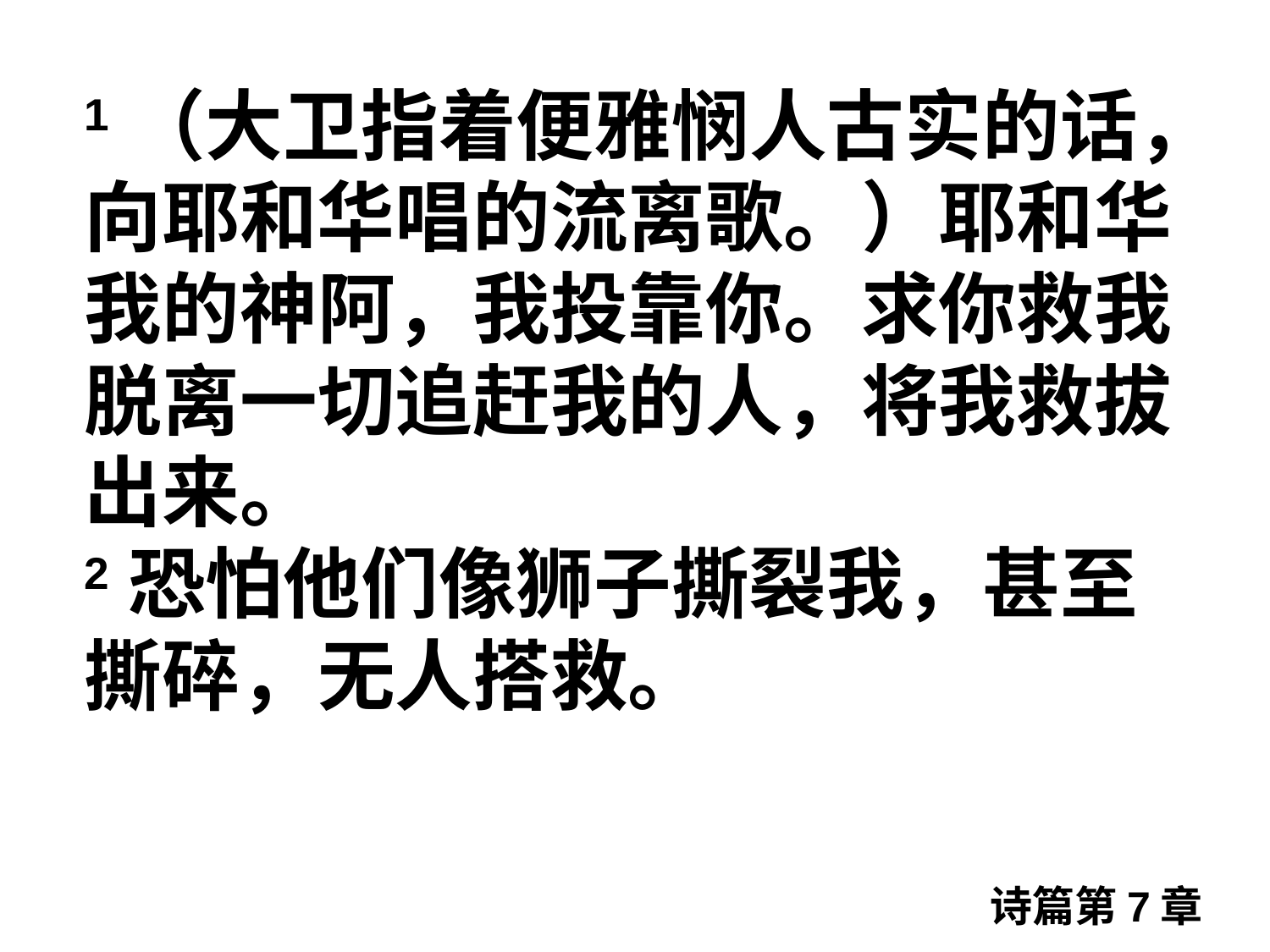

1（大卫指着便雅悯人古实的话，向耶和华唱的流离歌。）耶和华我的神阿，我投靠你。求你救我脱离一切追赶我的人，将我救拔出来。
2恐怕他们像狮子撕裂我，甚至撕碎，无人搭救。
诗篇第7章